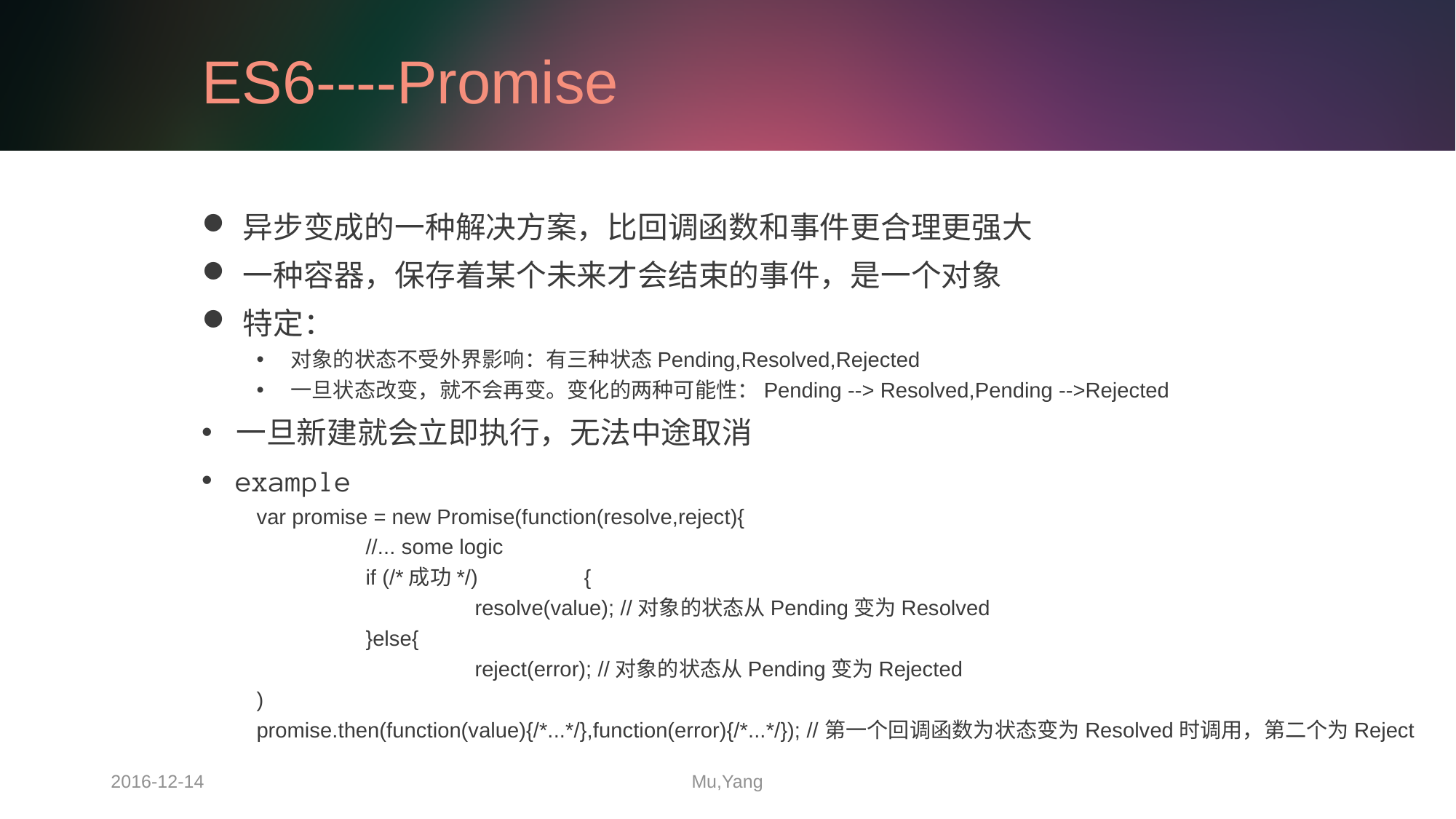

# ES6----Promise
异步变成的一种解决方案，比回调函数和事件更合理更强大
一种容器，保存着某个未来才会结束的事件，是一个对象
特定：
对象的状态不受外界影响：有三种状态Pending,Resolved,Rejected
一旦状态改变，就不会再变。变化的两种可能性：Pending --> Resolved,Pending -->Rejected
一旦新建就会立即执行，无法中途取消
example
var promise = new Promise(function(resolve,reject){
	//... some logic
	if (/*成功*/)	{
		resolve(value); //对象的状态从Pending变为Resolved
	}else{
		reject(error); //对象的状态从Pending变为Rejected
)
promise.then(function(value){/*...*/},function(error){/*...*/}); //第一个回调函数为状态变为Resolved时调用，第二个为Reject
2016-12-14
Mu,Yang
130